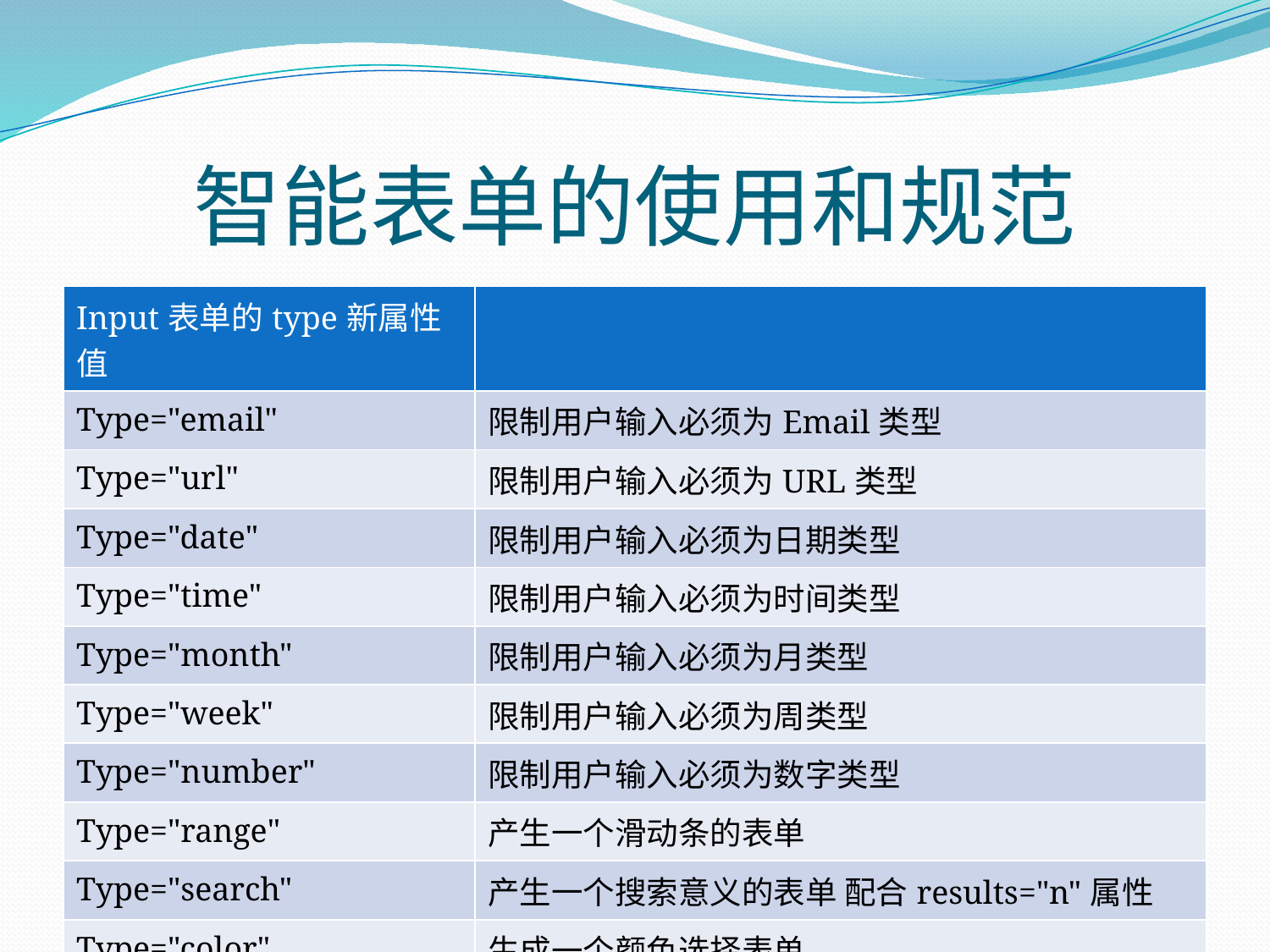

# 智能表单的使用和规范
| Input表单的type新属性值 |  |
| --- | --- |
| Type="email" | 限制用户输入必须为Email类型 |
| Type="url" | 限制用户输入必须为URL类型 |
| Type="date" | 限制用户输入必须为日期类型 |
| Type="time" | 限制用户输入必须为时间类型 |
| Type="month" | 限制用户输入必须为月类型 |
| Type="week" | 限制用户输入必须为周类型 |
| Type="number" | 限制用户输入必须为数字类型 |
| Type="range" | 产生一个滑动条的表单 |
| Type="search" | 产生一个搜索意义的表单 配合results="n"属性 |
| Type="color" | 生成一个颜色选择表单 |